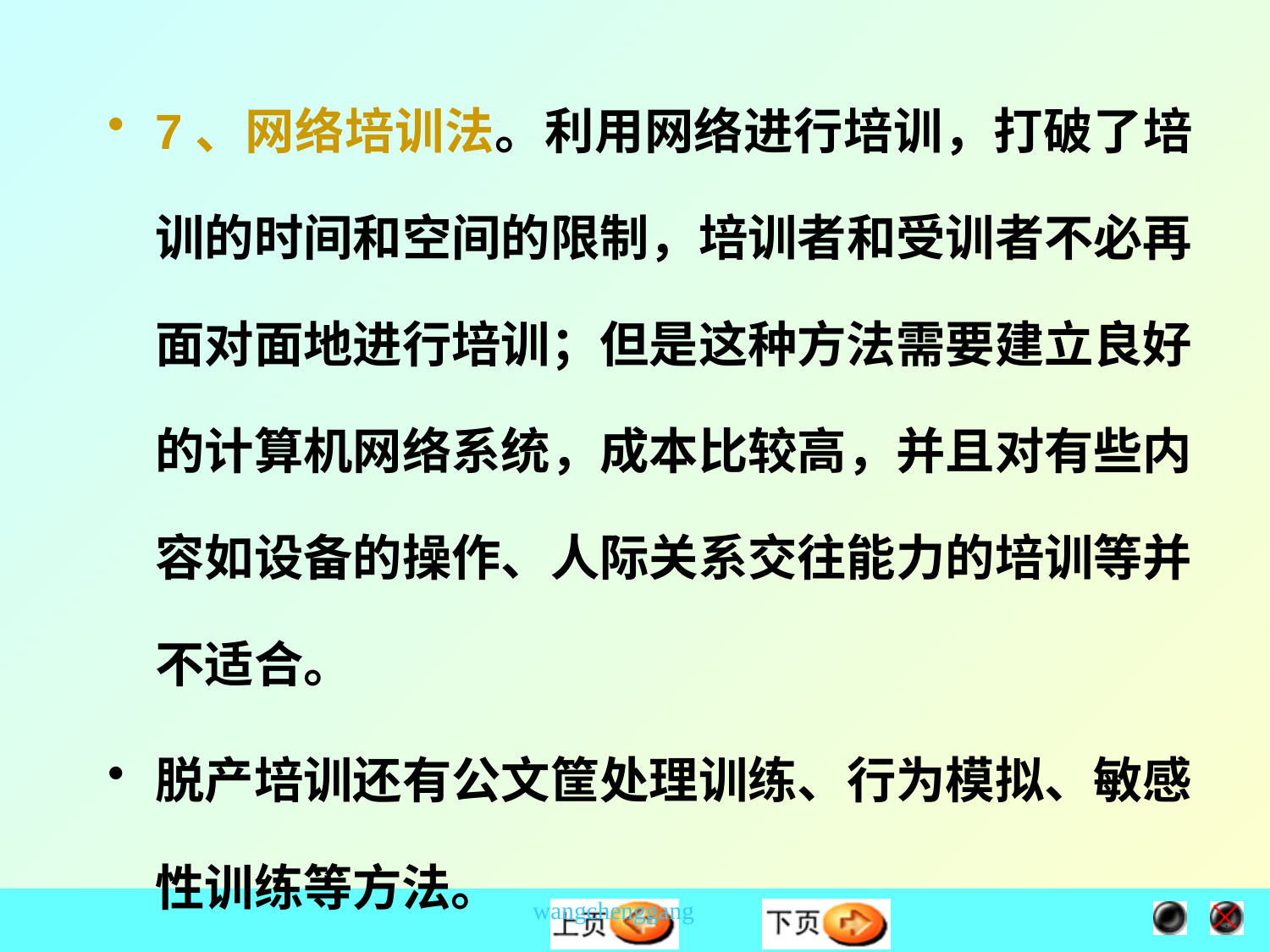

7、网络培训法。利用网络进行培训，打破了培训的时间和空间的限制，培训者和受训者不必再面对面地进行培训；但是这种方法需要建立良好的计算机网络系统，成本比较高，并且对有些内容如设备的操作、人际关系交往能力的培训等并不适合。
脱产培训还有公文筐处理训练、行为模拟、敏感性训练等方法。
wangchenggang